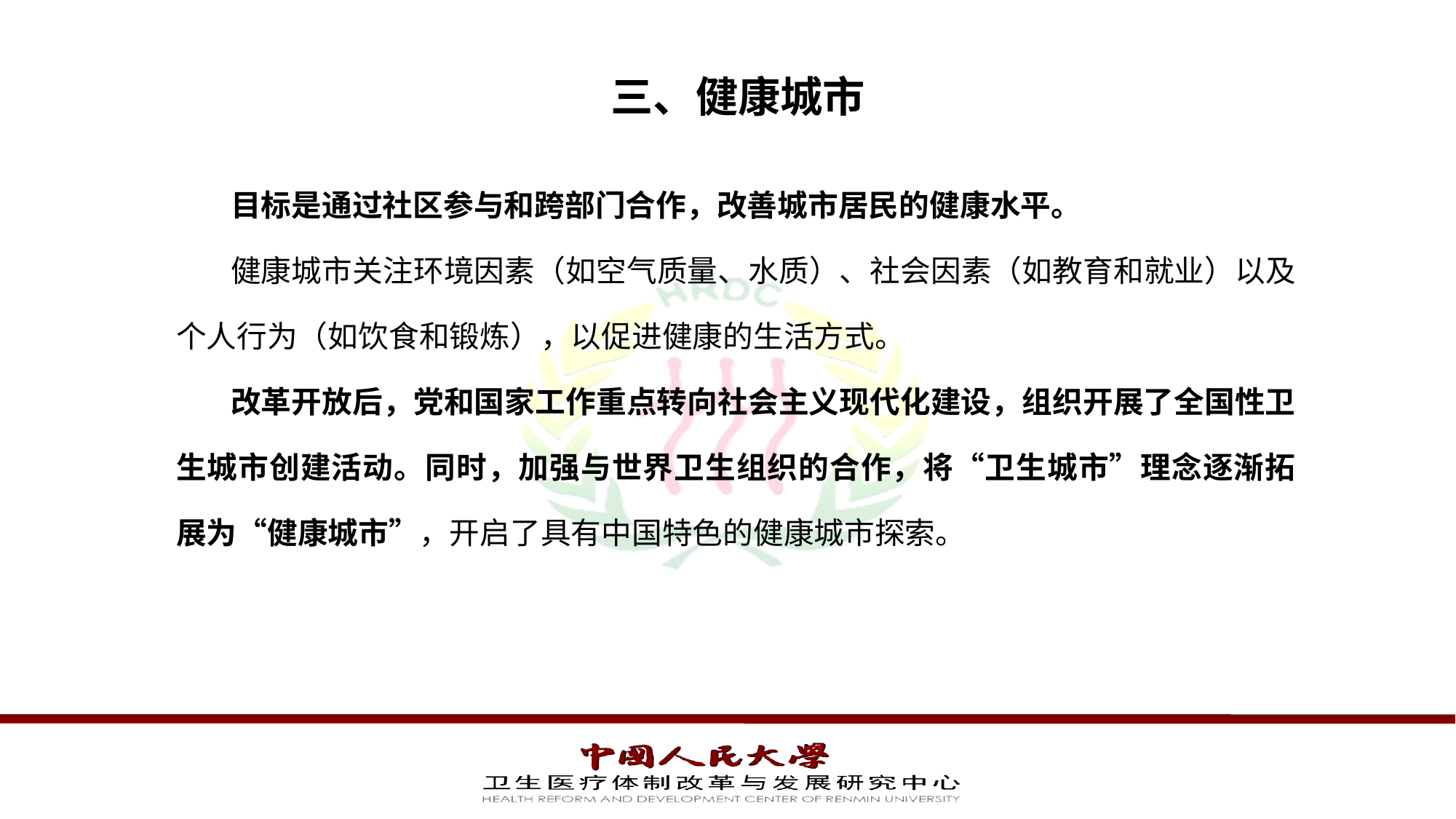

# 三、健康城市
目标是通过社区参与和跨部门合作，改善城市居民的健康水平。
健康城市关注环境因素（如空气质量、水质）、社会因素（如教育和就业）以及个人行为（如饮食和锻炼），以促进健康的生活方式。
改革开放后，党和国家工作重点转向社会主义现代化建设，组织开展了全国性卫生城市创建活动。同时，加强与世界卫生组织的合作，将“卫生城市”理念逐渐拓展为“健康城市”，开启了具有中国特色的健康城市探索。